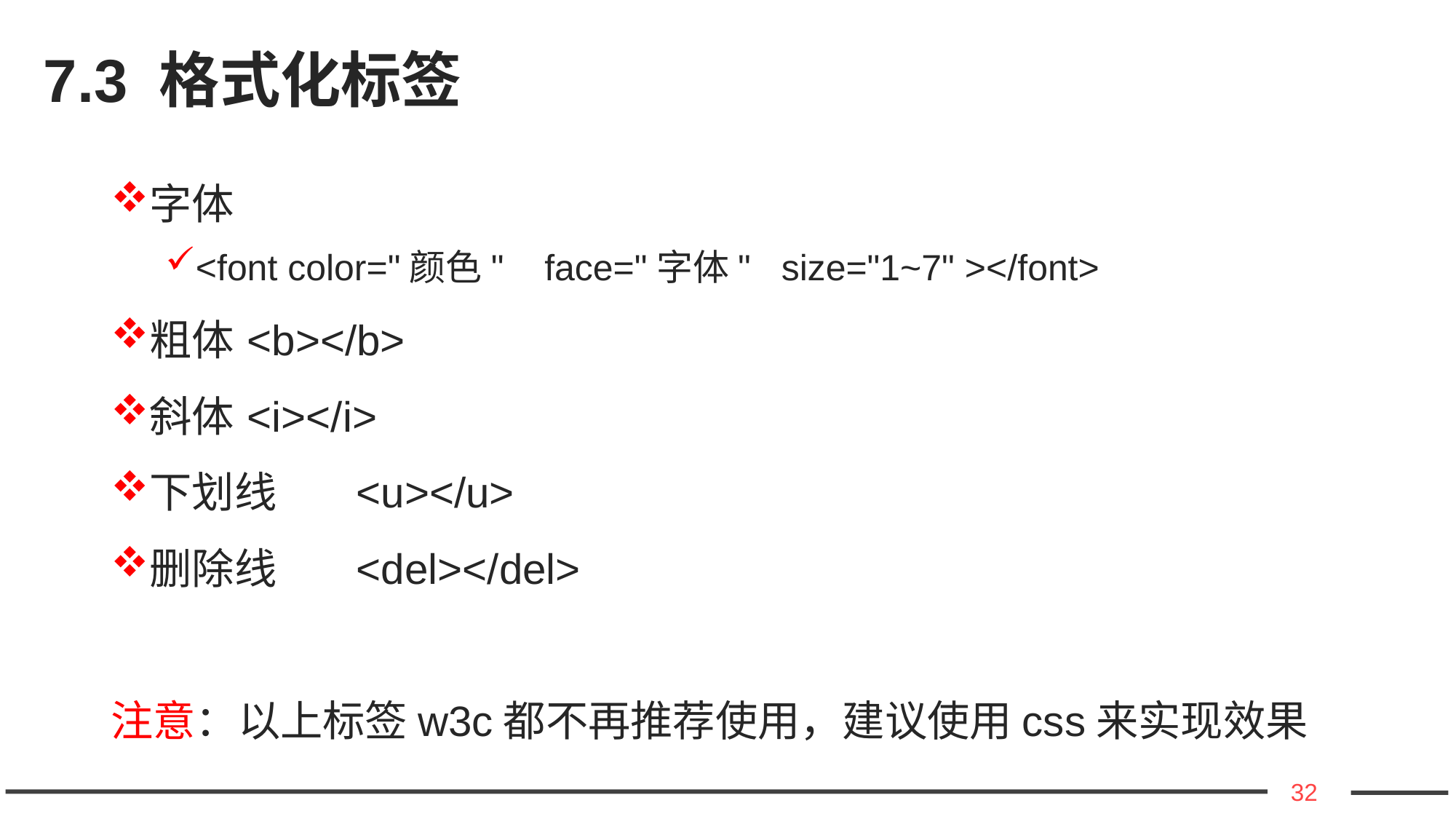

# 7.3 格式化标签
字体
<font color="颜色"    face="字体"   size="1~7" ></font>
粗体	<b></b>
斜体	<i></i>
下划线	<u></u>
删除线	<del></del>

注意：以上标签w3c都不再推荐使用，建议使用css来实现效果